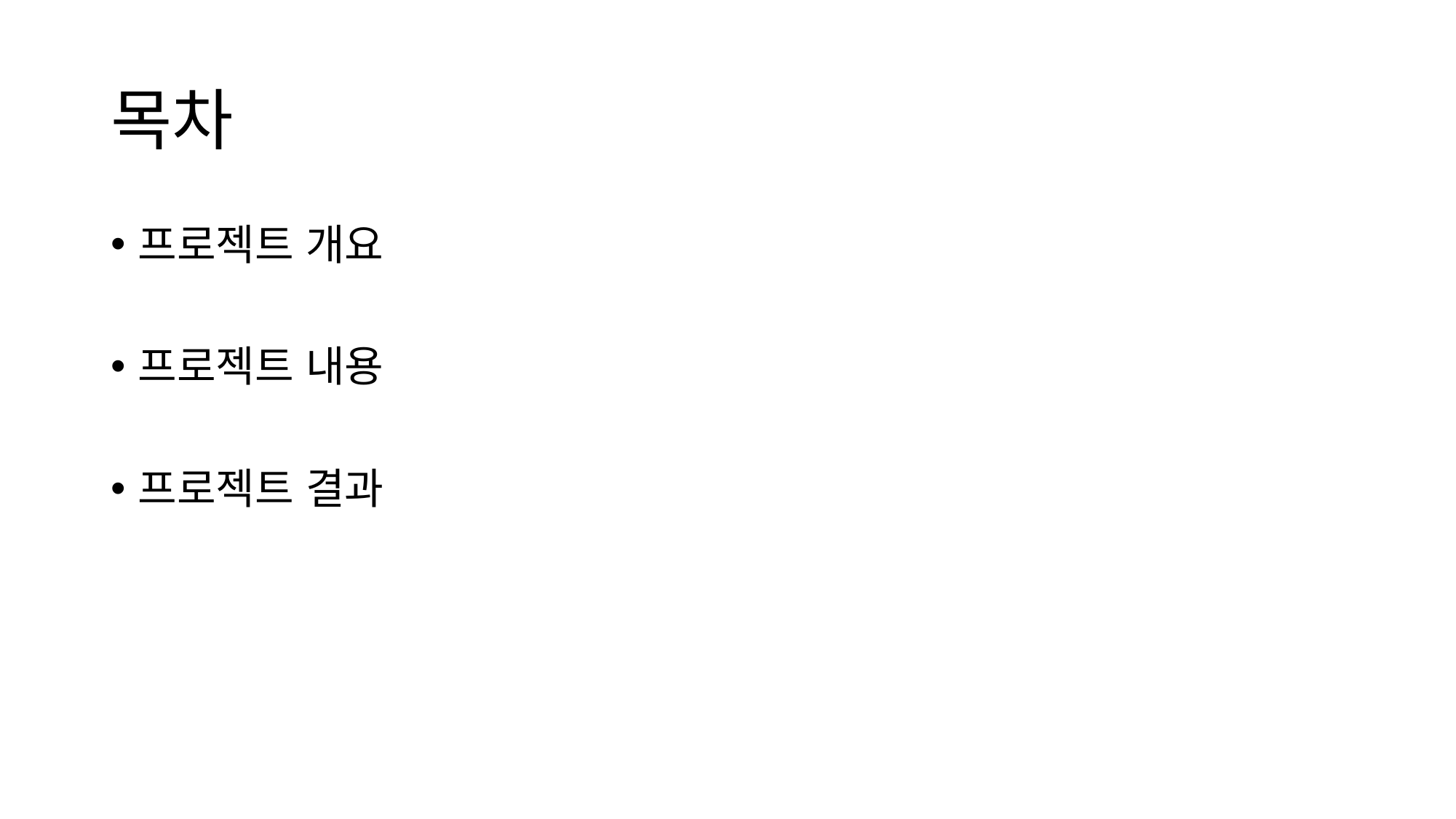

# 목차
프로젝트 개요

프로젝트 내용

프로젝트 결과